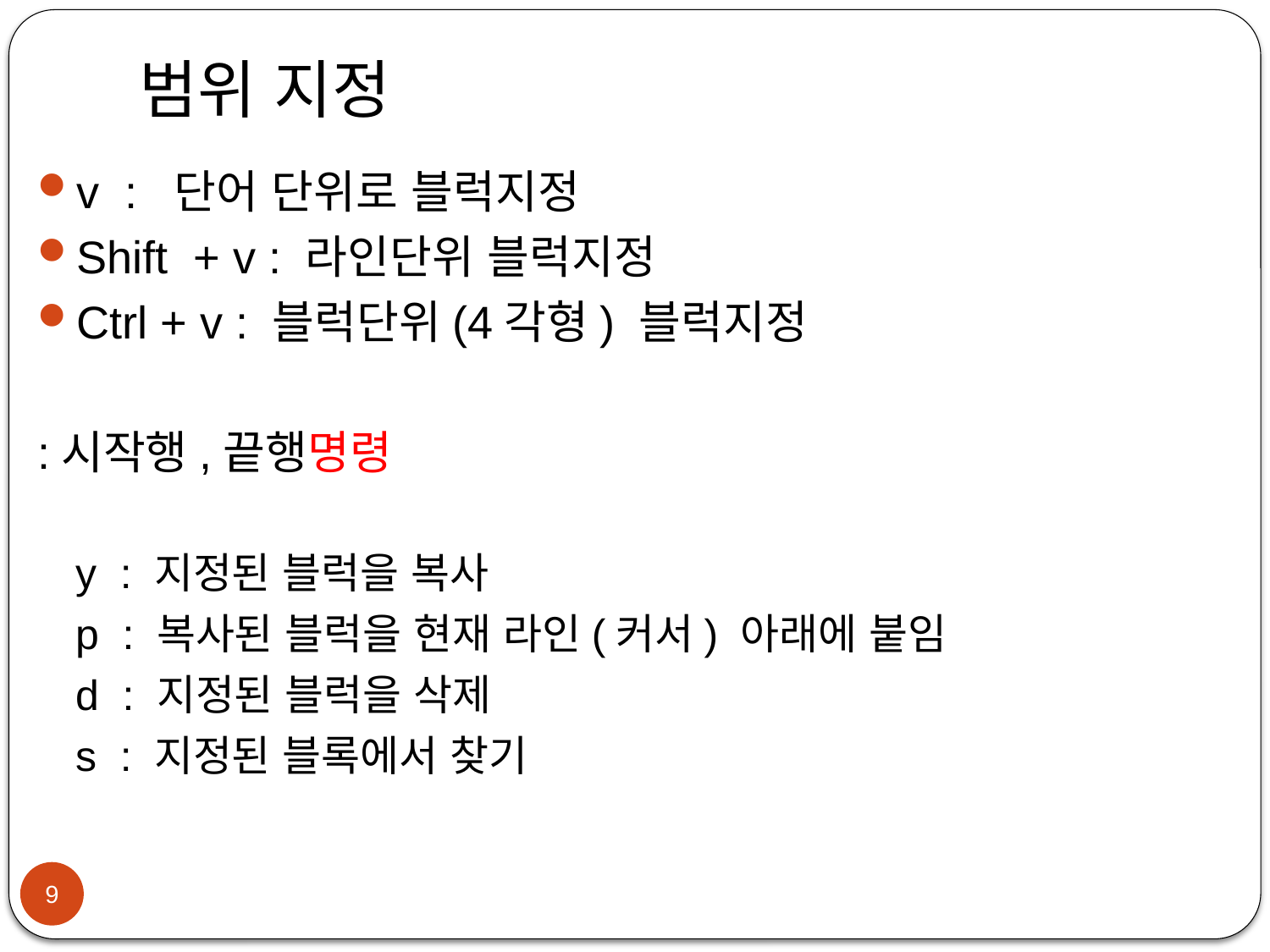

# 범위 지정
v  :  단어 단위로 블럭지정
Shift  + v : 라인단위 블럭지정
Ctrl + v : 블럭단위(4각형) 블럭지정

:시작행,끝행명령

y  : 지정된 블럭을 복사
p  : 복사된 블럭을 현재 라인(커서) 아래에 붙임
d  : 지정된 블럭을 삭제
s  : 지정된 블록에서 찾기
9